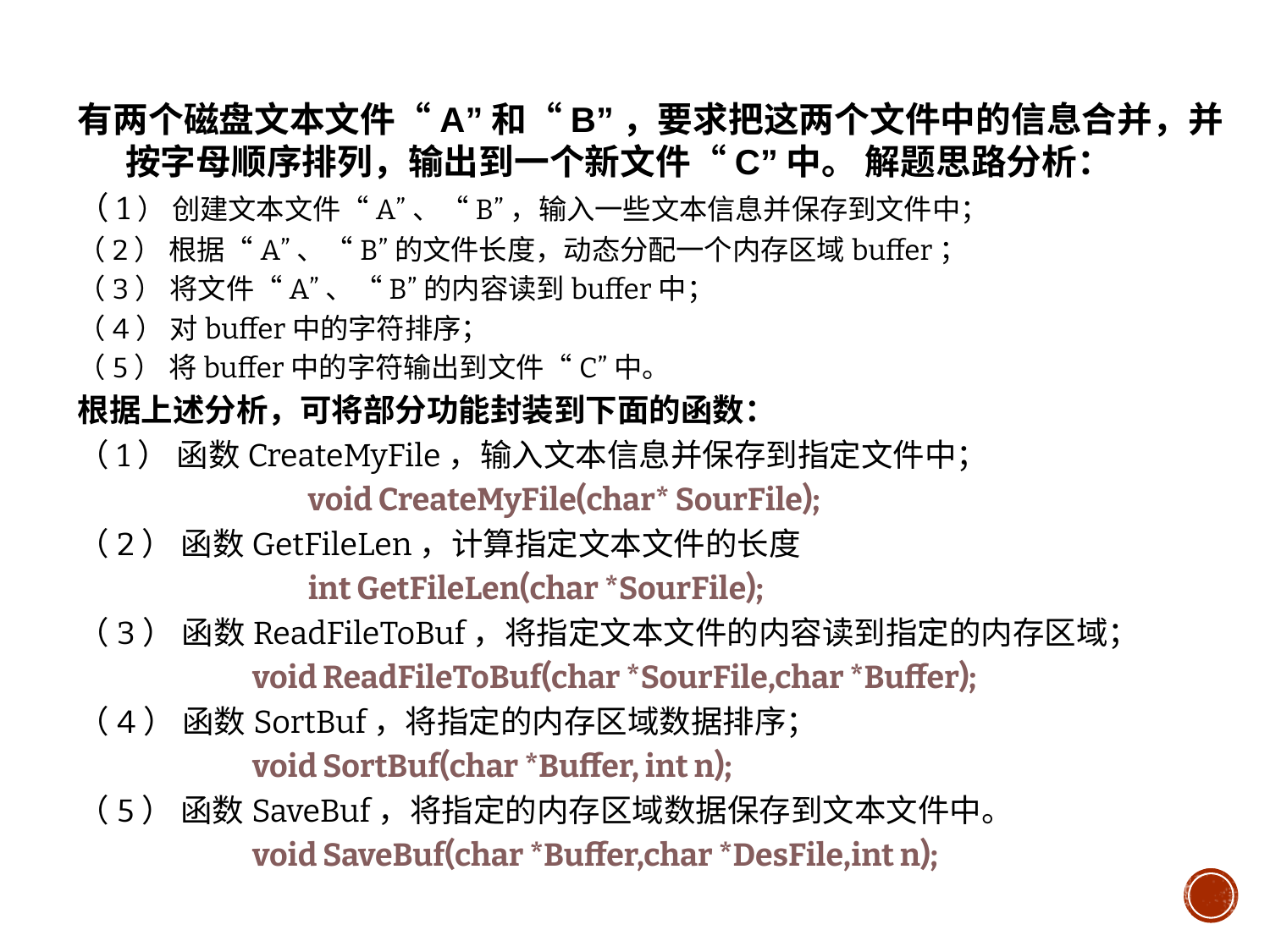

29

有两个磁盘文本文件“A”和“B”，要求把这两个文件中的信息合并，并按字母顺序排列，输出到一个新文件“C”中。 解题思路分析：
（1） 创建文本文件“A”、“B”，输入一些文本信息并保存到文件中；
（2） 根据“A”、“B”的文件长度，动态分配一个内存区域buffer；
（3） 将文件“A”、“B”的内容读到buffer中；
（4） 对buffer中的字符排序；
（5） 将buffer中的字符输出到文件“C”中。
根据上述分析，可将部分功能封装到下面的函数：
（1） 函数CreateMyFile，输入文本信息并保存到指定文件中；
		void CreateMyFile(char* SourFile);
（2） 函数GetFileLen，计算指定文本文件的长度
		int GetFileLen(char *SourFile);
（3） 函数ReadFileToBuf，将指定文本文件的内容读到指定的内存区域；
		void ReadFileToBuf(char *SourFile,char *Buffer);
（4） 函数SortBuf，将指定的内存区域数据排序；
		void SortBuf(char *Buffer, int n);
（5） 函数SaveBuf，将指定的内存区域数据保存到文本文件中。
		void SaveBuf(char *Buffer,char *DesFile,int n);